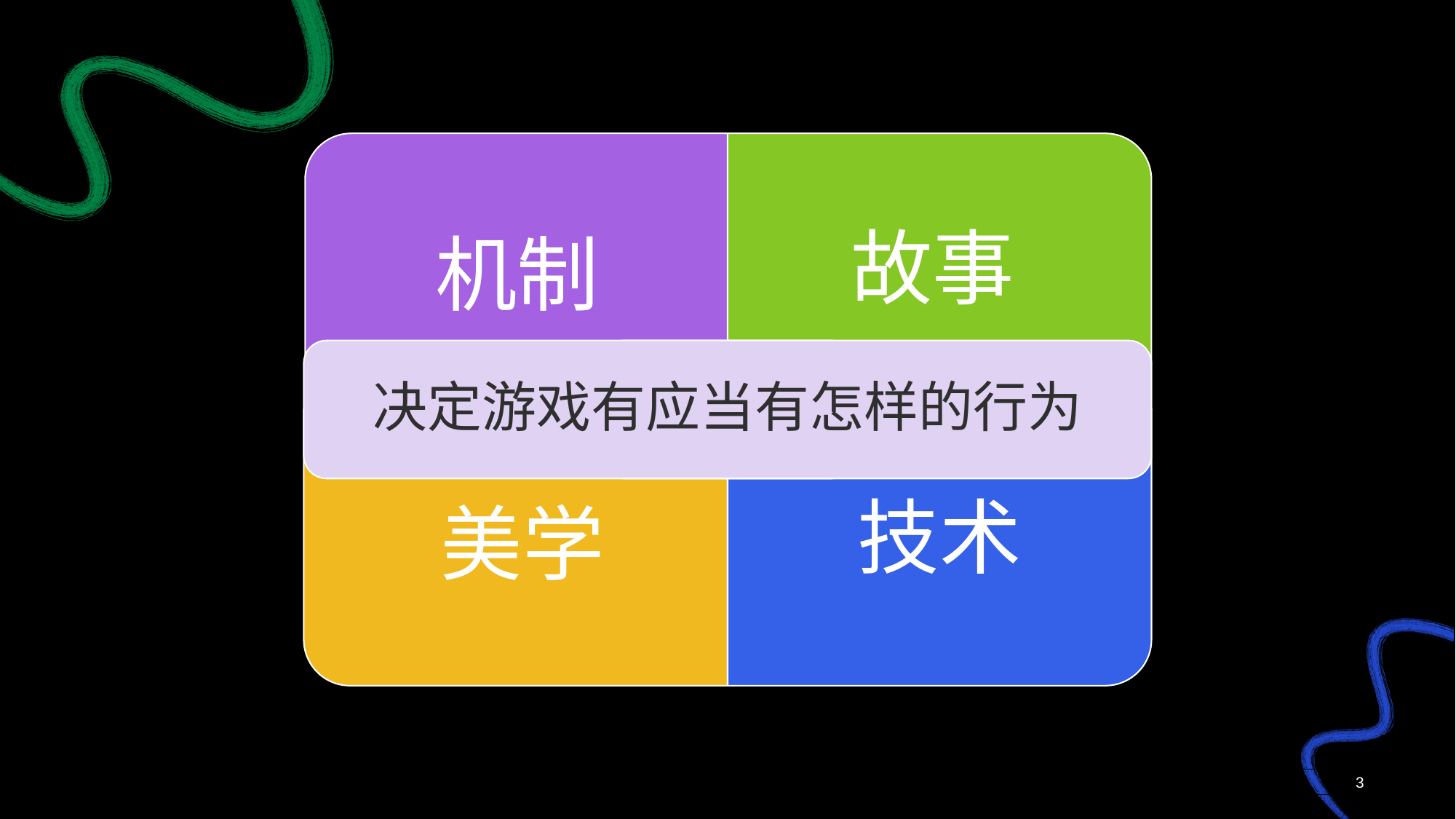

机制
故事
美学
技术
游戏

决定游戏有应当有怎样的行为
3